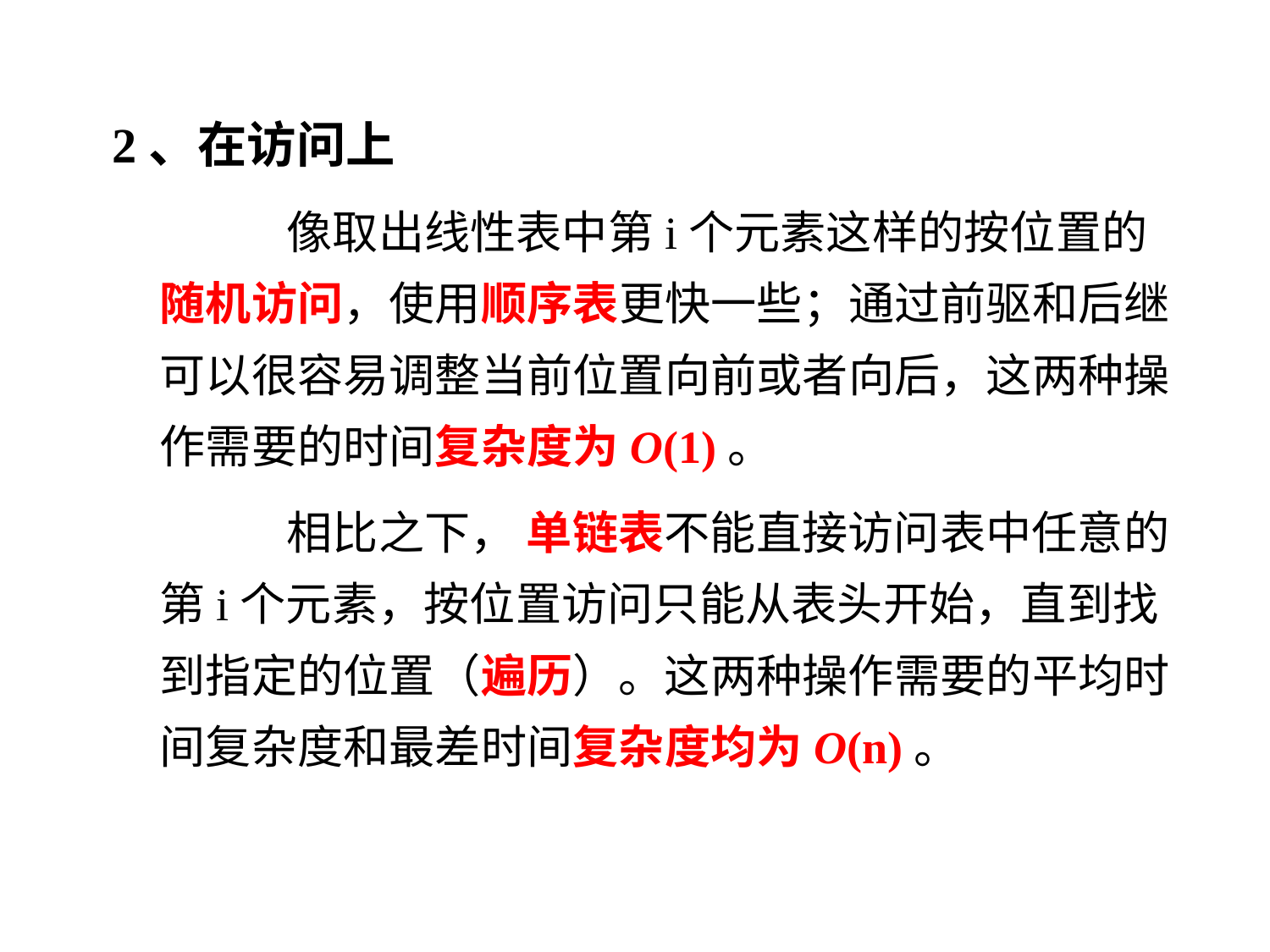

2、在访问上
		像取出线性表中第i个元素这样的按位置的随机访问，使用顺序表更快一些；通过前驱和后继可以很容易调整当前位置向前或者向后，这两种操作需要的时间复杂度为O(1)。
		相比之下， 单链表不能直接访问表中任意的第i个元素，按位置访问只能从表头开始，直到找到指定的位置（遍历）。这两种操作需要的平均时间复杂度和最差时间复杂度均为O(n)。